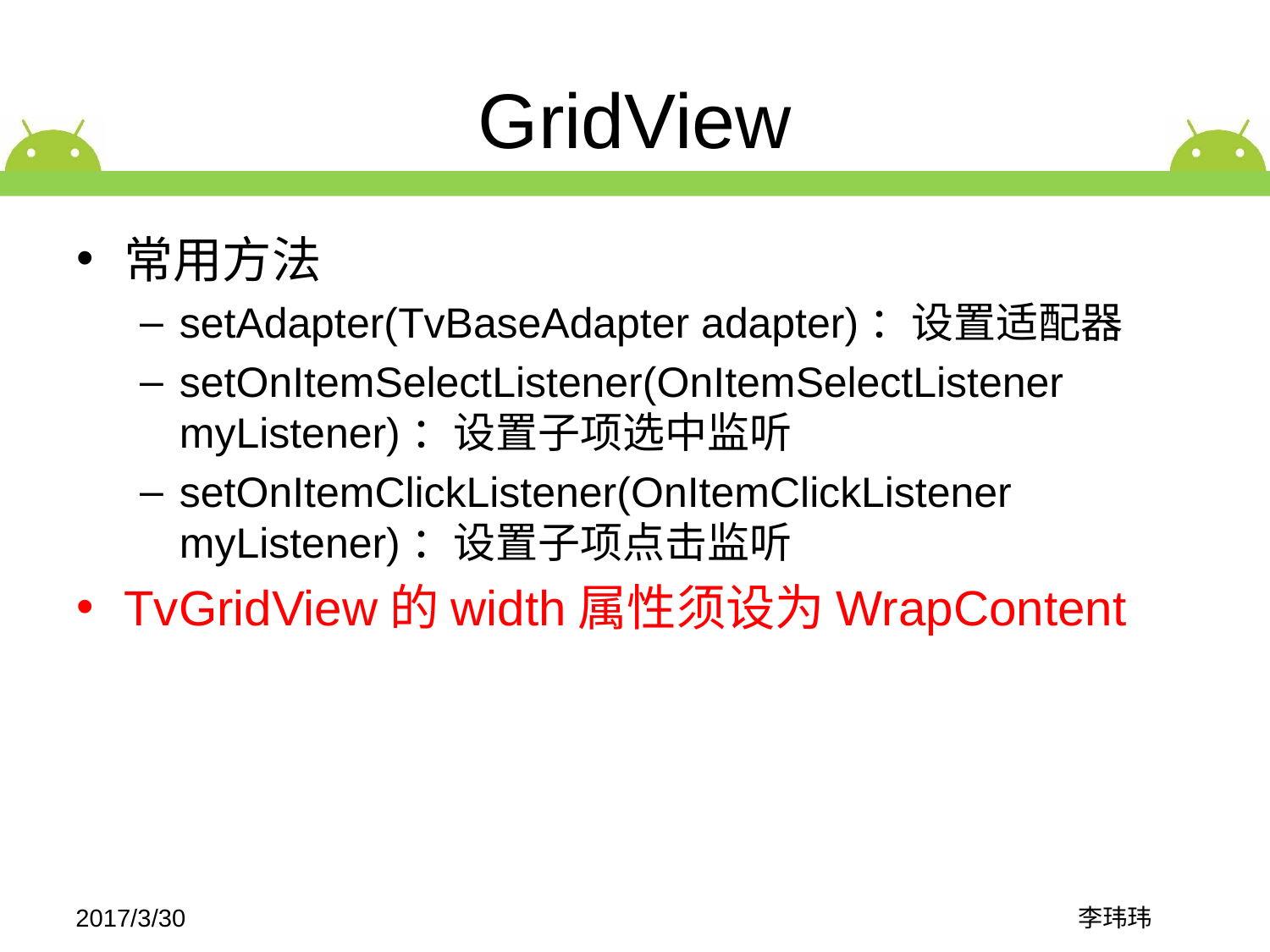

# GridView
常用方法
setAdapter(TvBaseAdapter adapter)：设置适配器
setOnItemSelectListener(OnItemSelectListener myListener)：设置子项选中监听
setOnItemClickListener(OnItemClickListener myListener)：设置子项点击监听
TvGridView的width属性须设为WrapContent